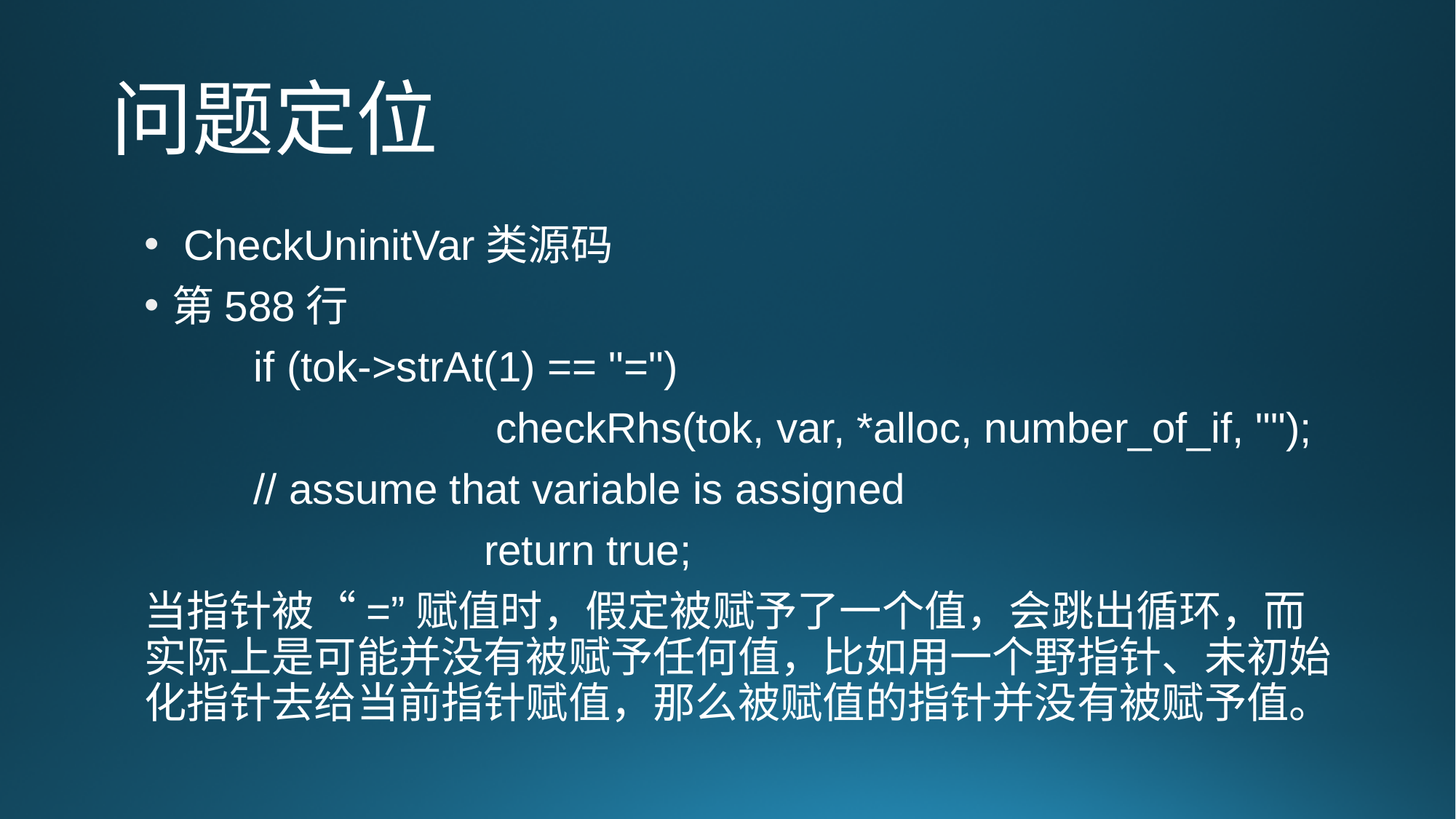

# 问题定位
 CheckUninitVar类源码
第588行
	if (tok->strAt(1) == "=")
                      	  checkRhs(tok, var, *alloc, number_of_if, "");
 	// assume that variable is assigned
                   	 return true;
当指针被“=”赋值时，假定被赋予了一个值，会跳出循环，而实际上是可能并没有被赋予任何值，比如用一个野指针、未初始化指针去给当前指针赋值，那么被赋值的指针并没有被赋予值。